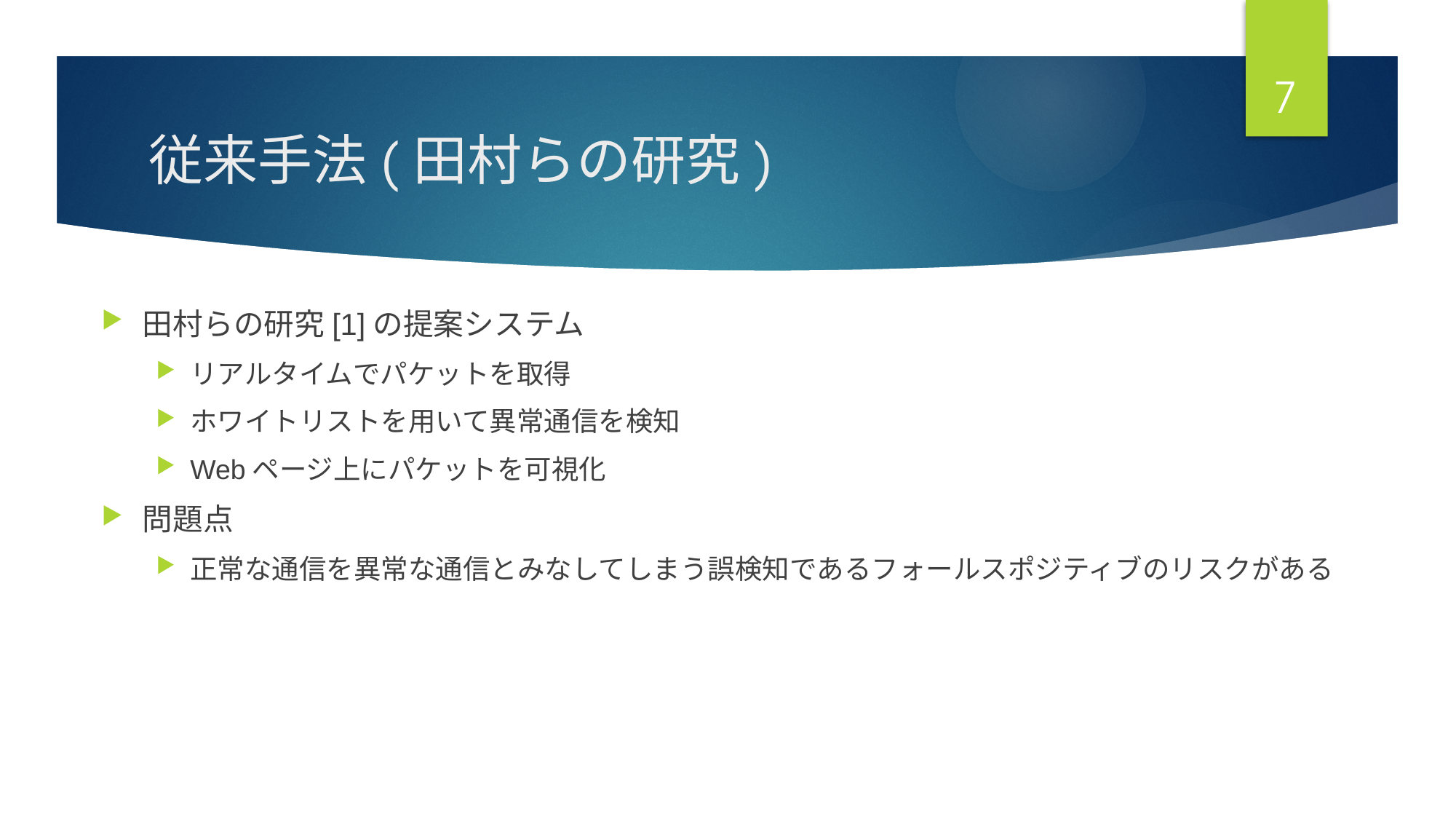

7
# 従来手法(田村らの研究)
田村らの研究[1]の提案システム
リアルタイムでパケットを取得
ホワイトリストを用いて異常通信を検知
Webページ上にパケットを可視化
問題点
正常な通信を異常な通信とみなしてしまう誤検知であるフォールスポジティブのリスクがある